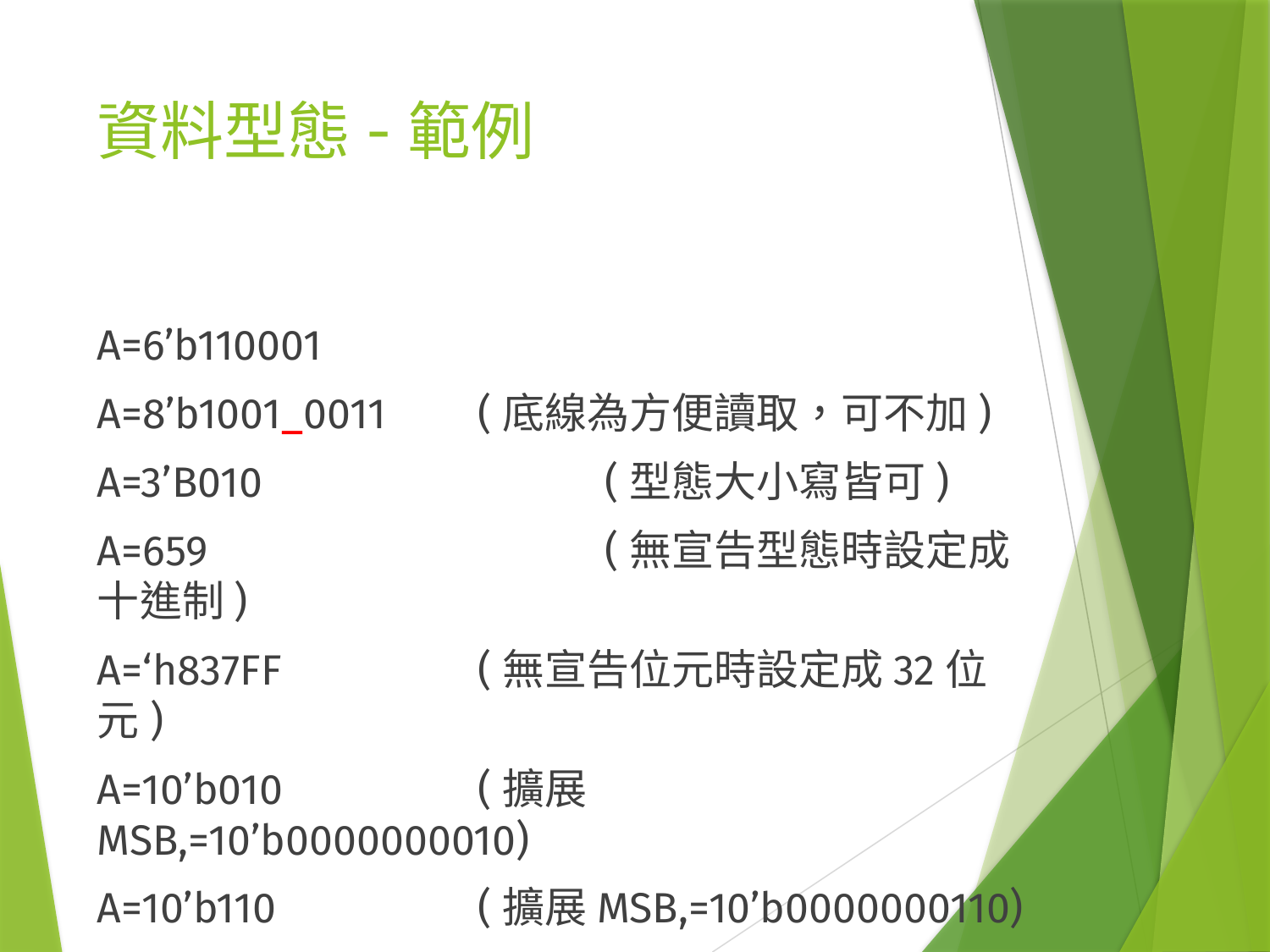

# 資料型態-範例

A=6’b110001
A=8’b1001_0011	(底線為方便讀取，可不加)
A=3’B010			(型態大小寫皆可)
A=659				(無宣告型態時設定成十進制)
A=‘h837FF		(無宣告位元時設定成32位元)
A=10’b010		(擴展MSB,=10’b0000000010)
A=10’b110		(擴展MSB,=10’b0000000110)